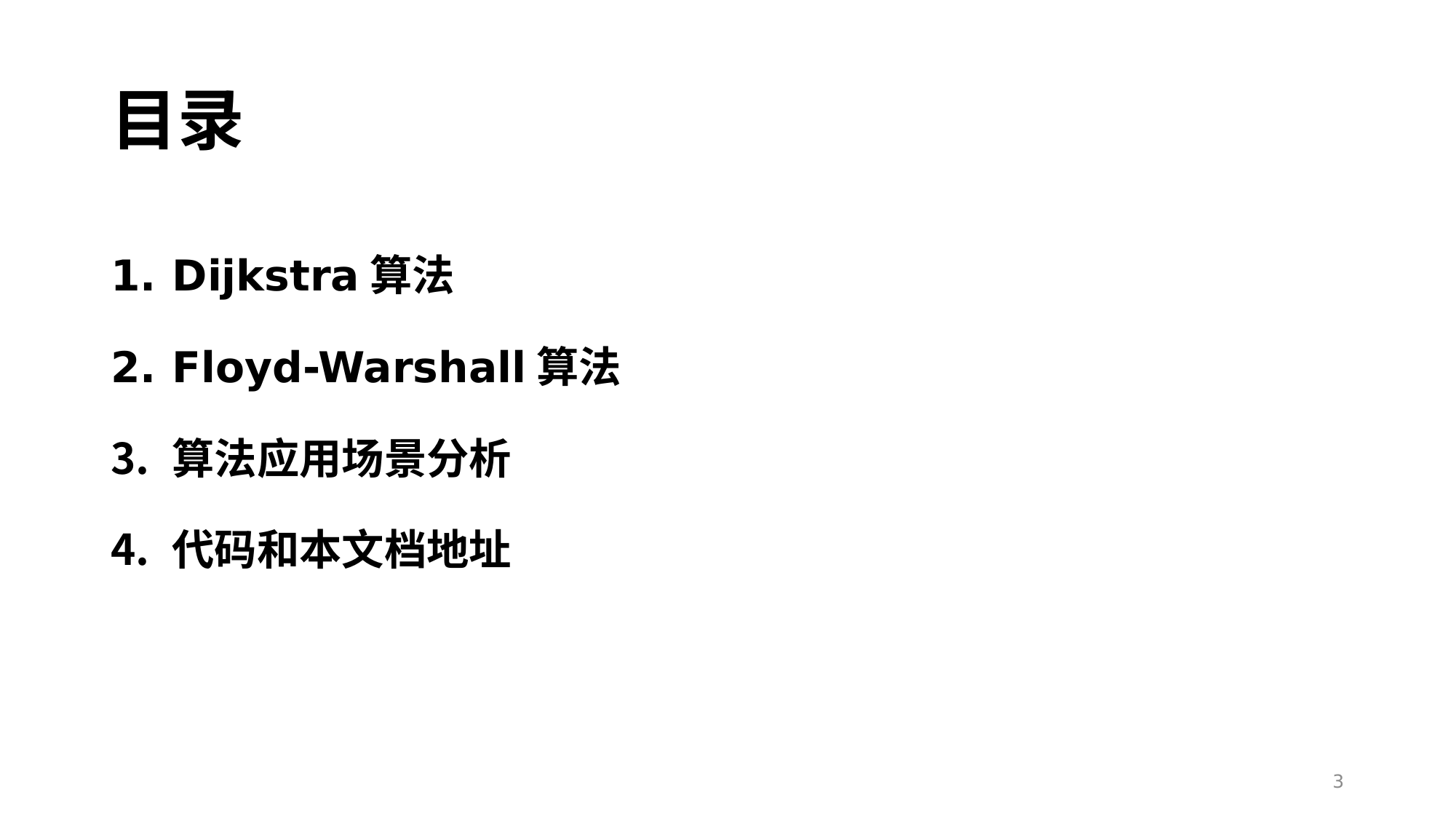

# 目录
Dijkstra算法
Floyd-Warshall算法
算法应用场景分析
代码和本文档地址
3